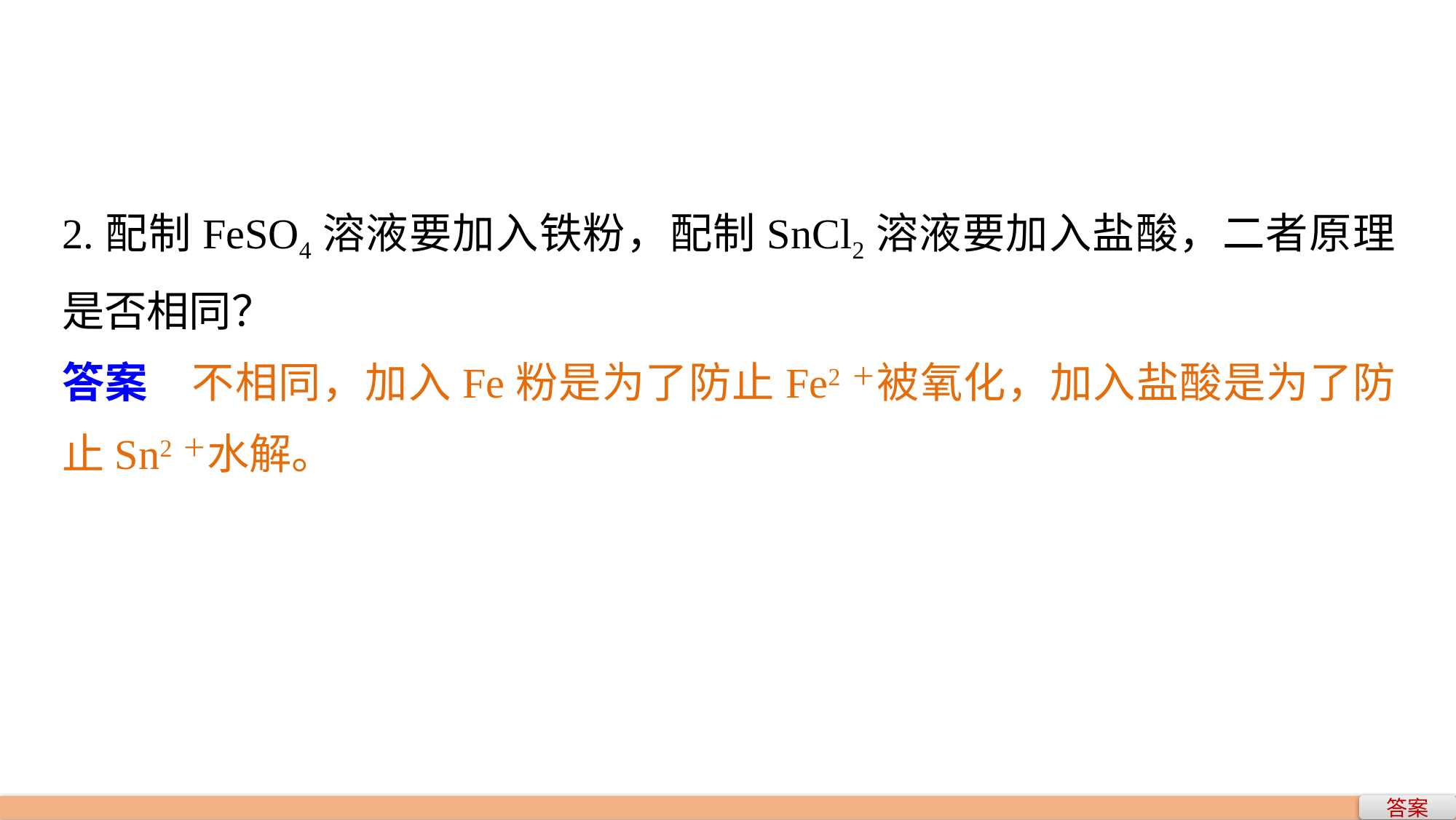

2.配制FeSO4溶液要加入铁粉，配制SnCl2溶液要加入盐酸，二者原理是否相同？
答案　不相同，加入Fe粉是为了防止Fe2＋被氧化，加入盐酸是为了防止Sn2＋水解。
答案